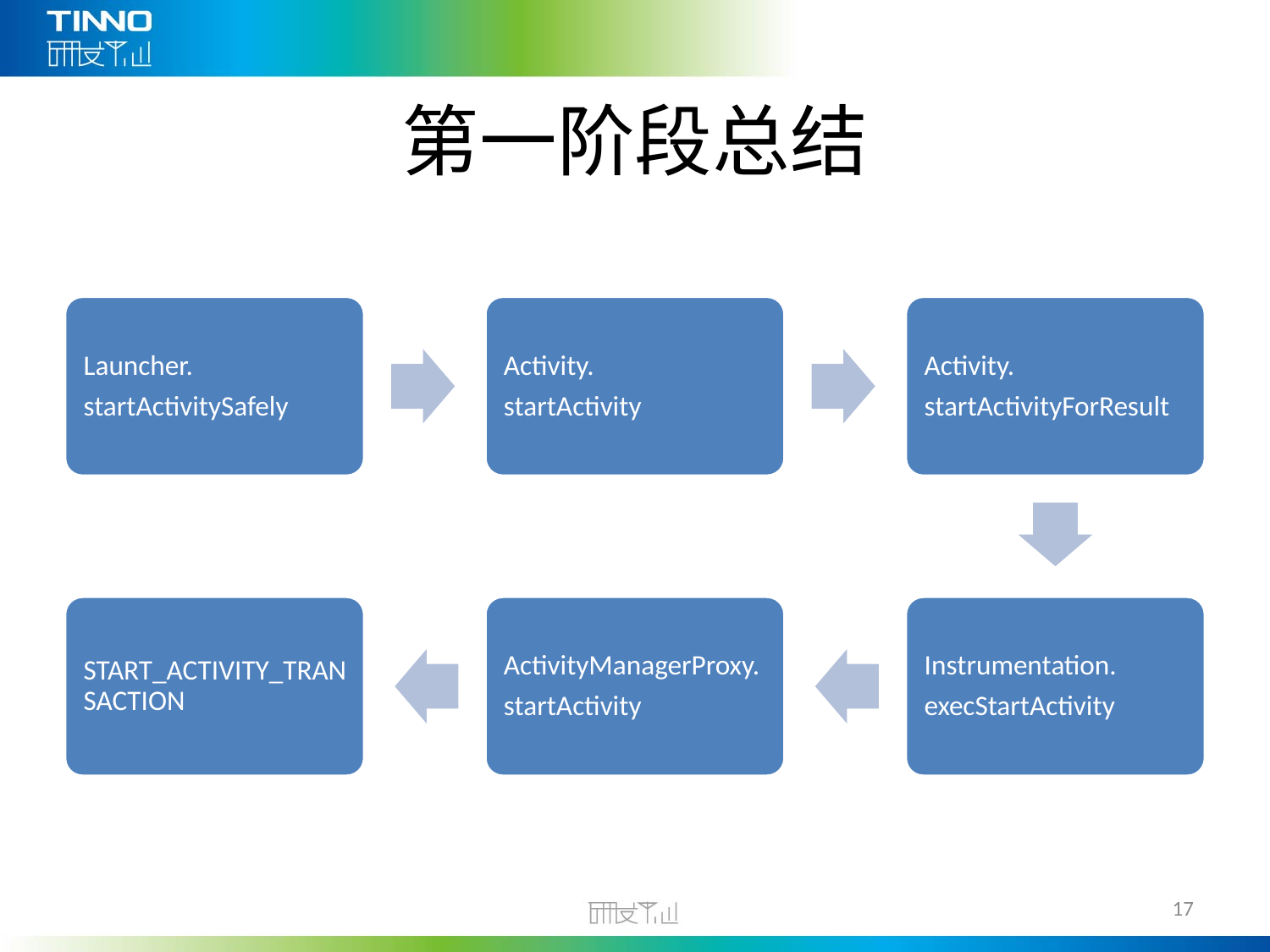

# 第一阶段总结
Launcher.
startActivitySafely

Activity.
startActivity

Activity.
startActivityForResult

Instrumentation.
execStartActivity

ActivityManagerProxy.
startActivity

START_ACTIVITY_TRANSACTION

17